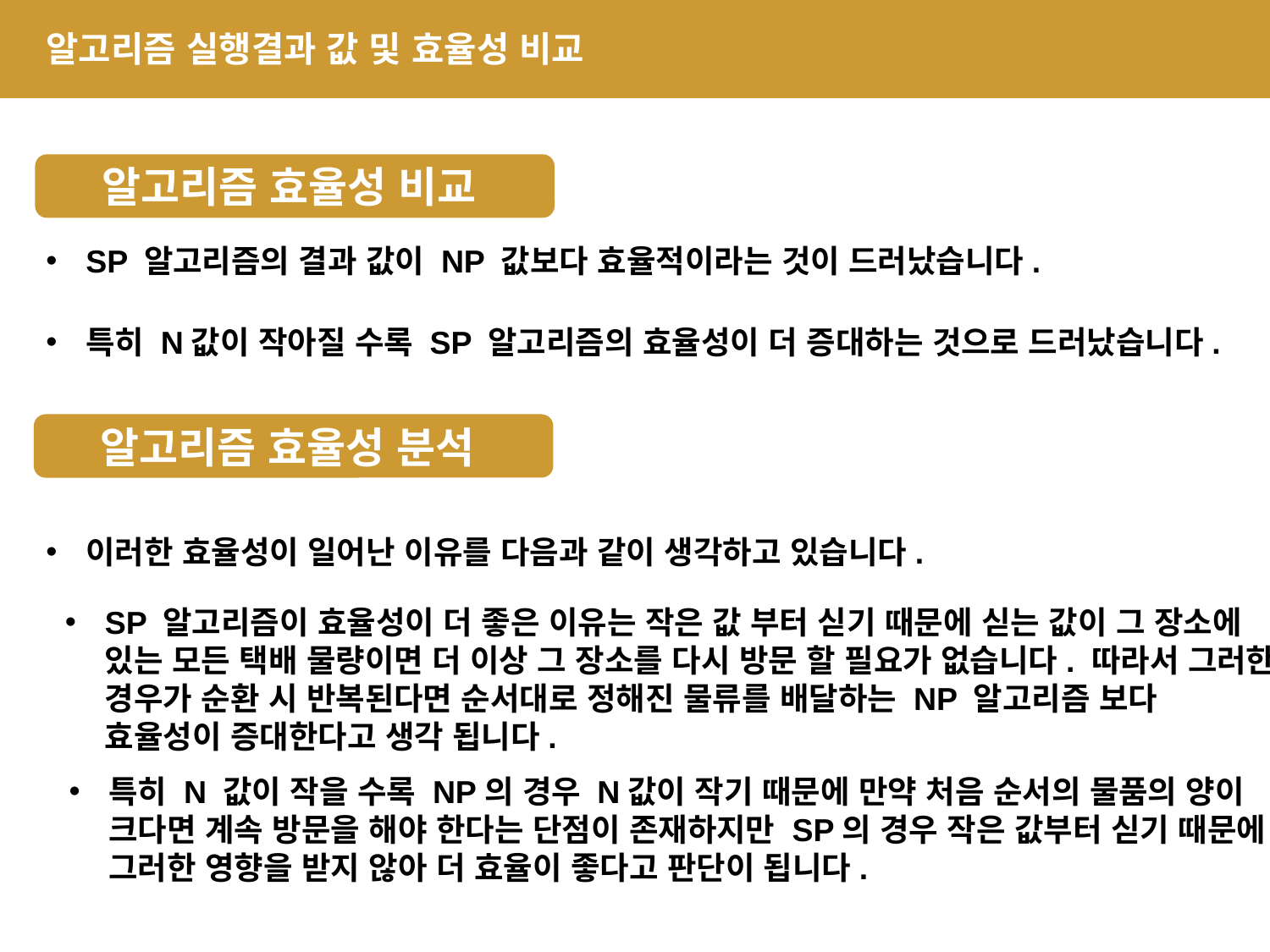

알고리즘 실행결과 값 및 효율성 비교
알고리즘 효율성 비교
SP 알고리즘의 결과 값이 NP 값보다 효율적이라는 것이 드러났습니다.
특히 N값이 작아질 수록 SP 알고리즘의 효율성이 더 증대하는 것으로 드러났습니다.
알고리즘 효율성 분석
이러한 효율성이 일어난 이유를 다음과 같이 생각하고 있습니다.
SP 알고리즘이 효율성이 더 좋은 이유는 작은 값 부터 싣기 때문에 싣는 값이 그 장소에 있는 모든 택배 물량이면 더 이상 그 장소를 다시 방문 할 필요가 없습니다. 따라서 그러한 경우가 순환 시 반복된다면 순서대로 정해진 물류를 배달하는 NP 알고리즘 보다 효율성이 증대한다고 생각 됩니다.
특히 N 값이 작을 수록 NP의 경우 N값이 작기 때문에 만약 처음 순서의 물품의 양이 크다면 계속 방문을 해야 한다는 단점이 존재하지만 SP의 경우 작은 값부터 싣기 때문에 그러한 영향을 받지 않아 더 효율이 좋다고 판단이 됩니다.